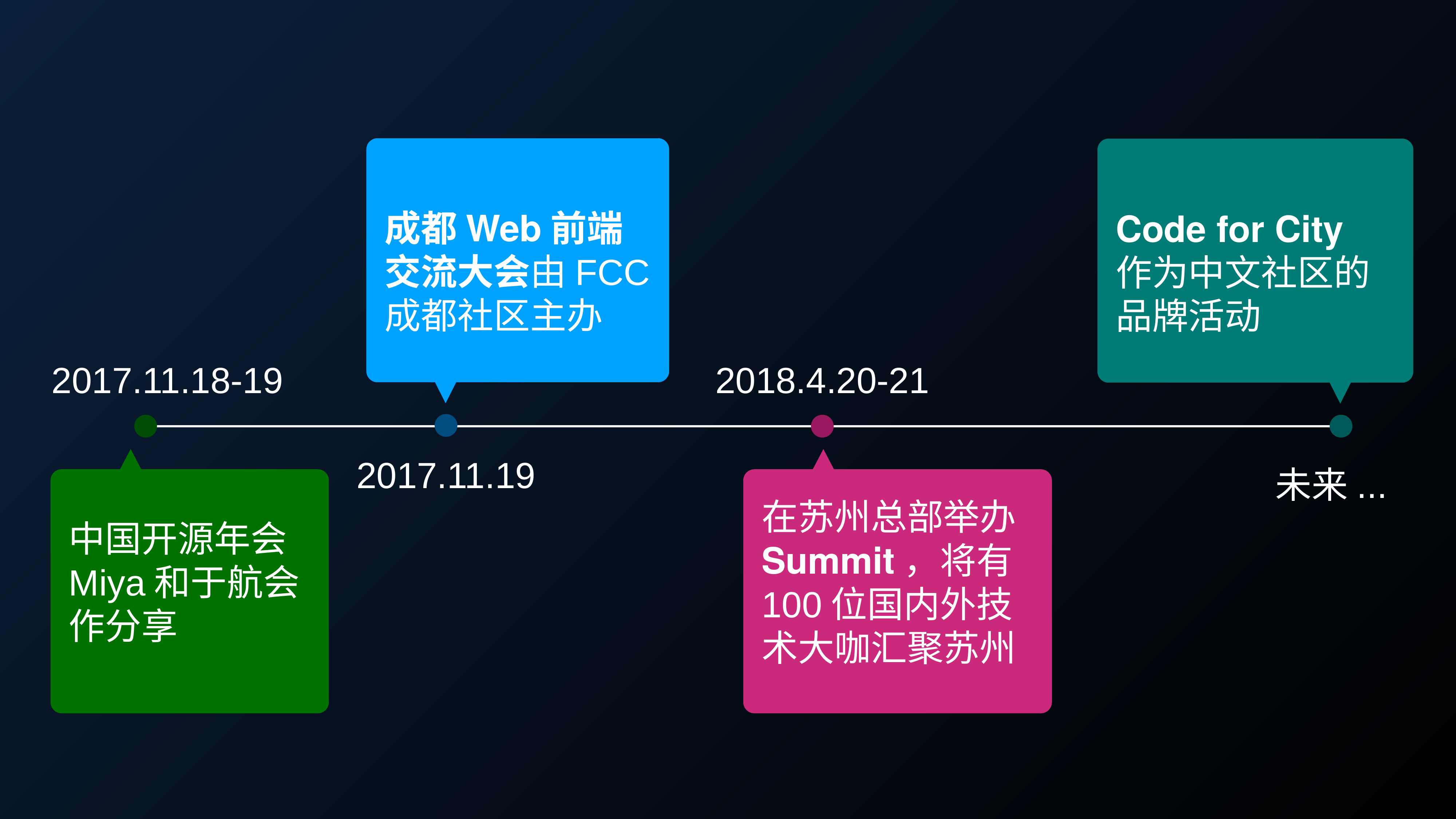

成都Web前端交流大会由FCC成都社区主办
Code for City 作为中文社区的品牌活动
2017.11.18-19
2018.4.20-21

中国开源年会Miya和于航会作分享
2017.11.19
在苏州总部举办Summit，将有100位国内外技术大咖汇聚苏州
未来...